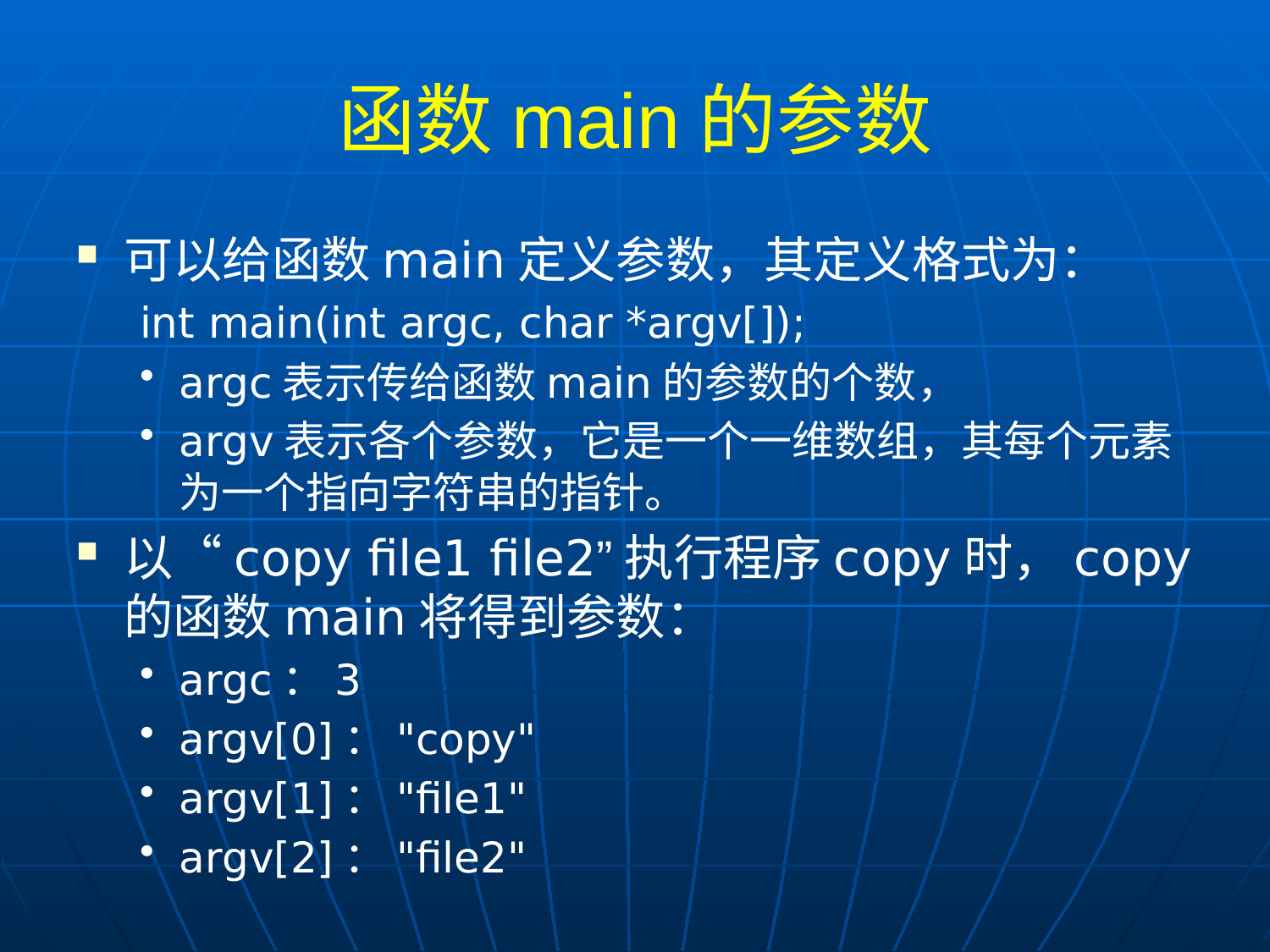

# 函数main的参数
可以给函数main定义参数，其定义格式为：
int main(int argc, char *argv[]);
argc表示传给函数main的参数的个数，
argv表示各个参数，它是一个一维数组，其每个元素为一个指向字符串的指针。
以“copy file1 file2”执行程序copy时，copy的函数main将得到参数：
argc：3
argv[0]："copy"
argv[1]："file1"
argv[2]："file2"